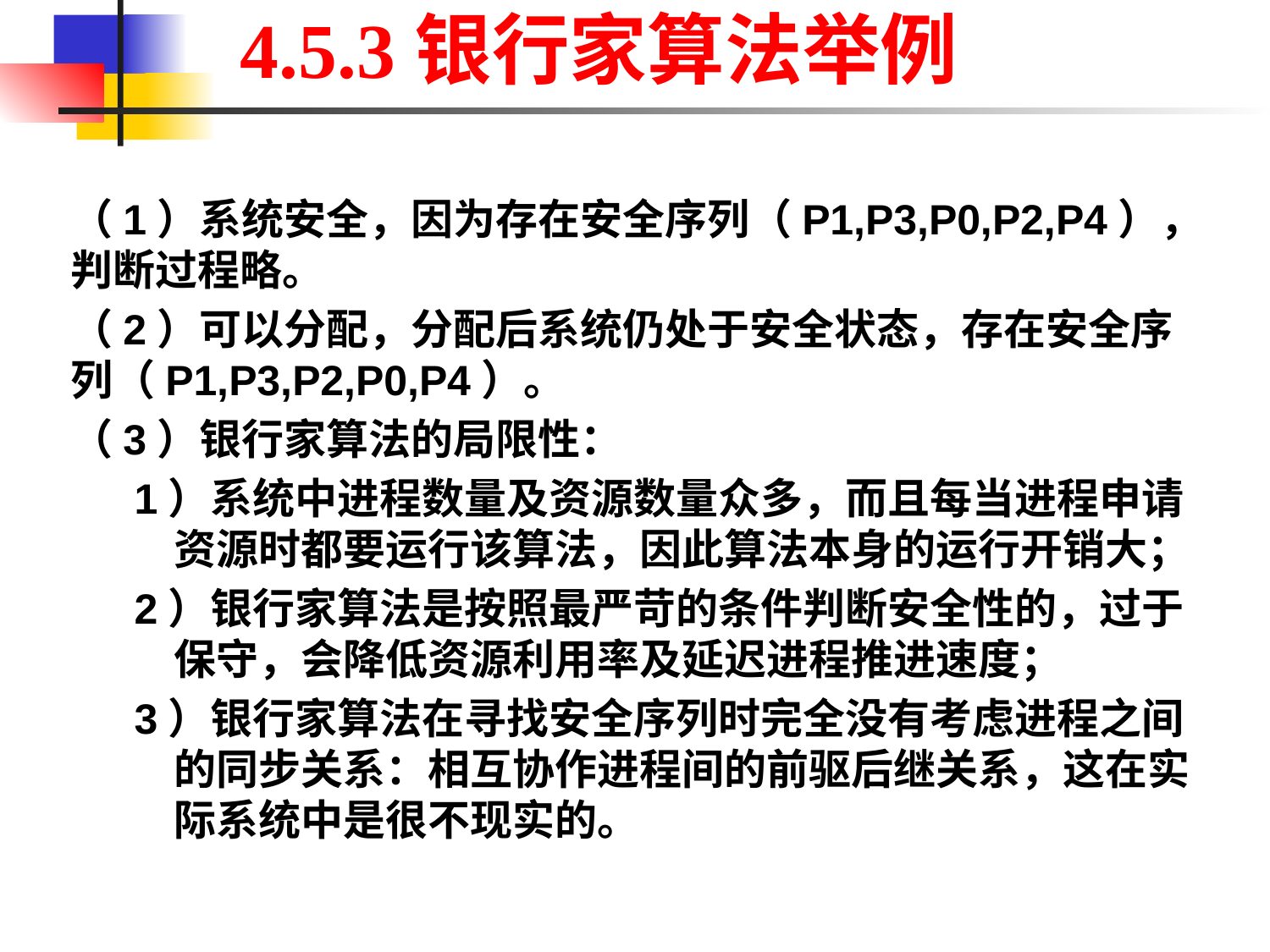

4.5.3银行家算法举例
（1）系统安全，因为存在安全序列（P1,P3,P0,P2,P4），判断过程略。
（2）可以分配，分配后系统仍处于安全状态，存在安全序列（P1,P3,P2,P0,P4）。
（3）银行家算法的局限性：
1）系统中进程数量及资源数量众多，而且每当进程申请资源时都要运行该算法，因此算法本身的运行开销大；
2）银行家算法是按照最严苛的条件判断安全性的，过于保守，会降低资源利用率及延迟进程推进速度；
3）银行家算法在寻找安全序列时完全没有考虑进程之间的同步关系：相互协作进程间的前驱后继关系，这在实际系统中是很不现实的。